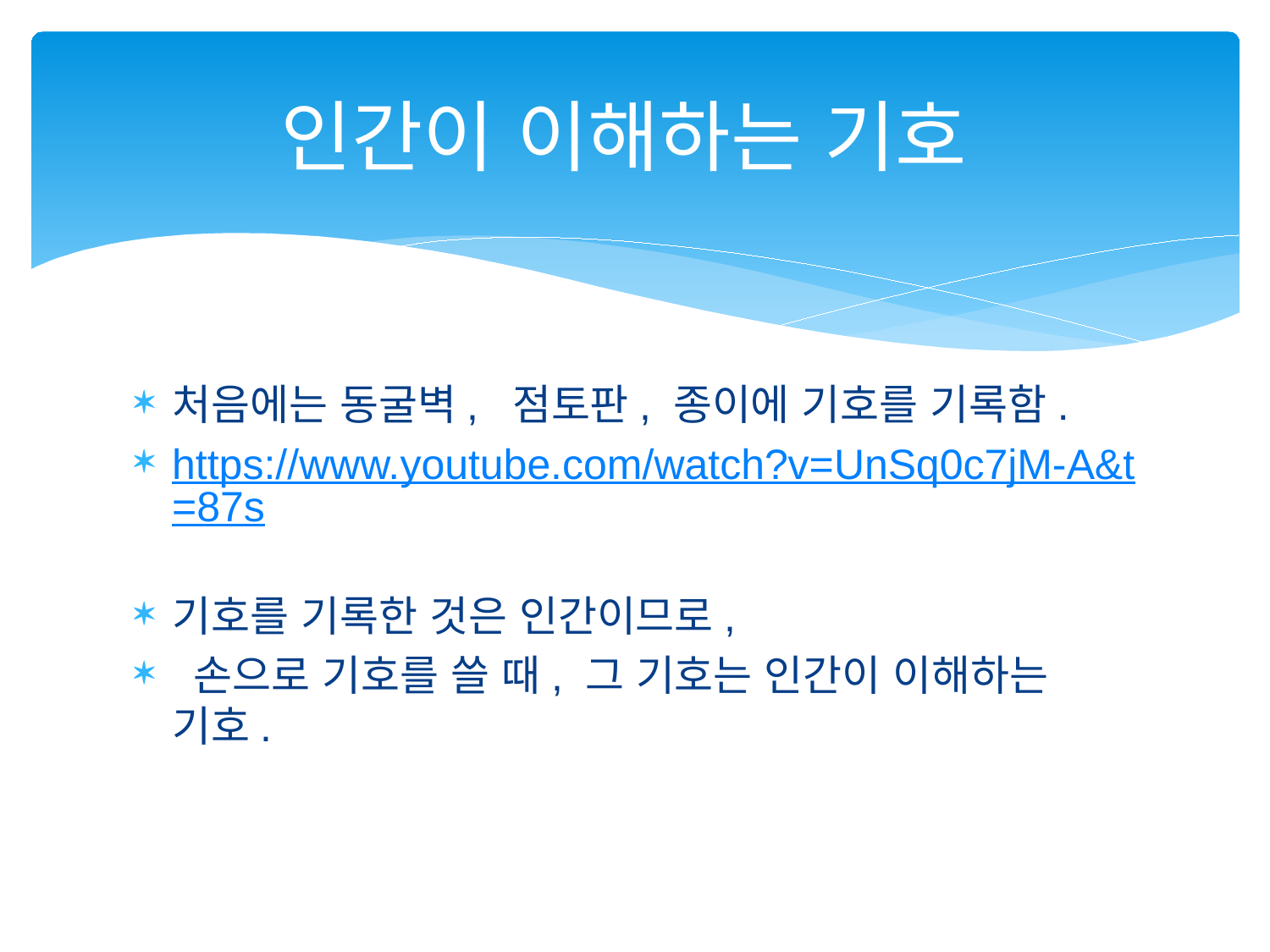

# 인간이 이해하는 기호
처음에는 동굴벽,  점토판, 종이에 기호를 기록함.
https://www.youtube.com/watch?v=UnSq0c7jM-A&t=87s
기호를 기록한 것은 인간이므로,
 손으로 기호를 쓸 때, 그 기호는 인간이 이해하는 기호.